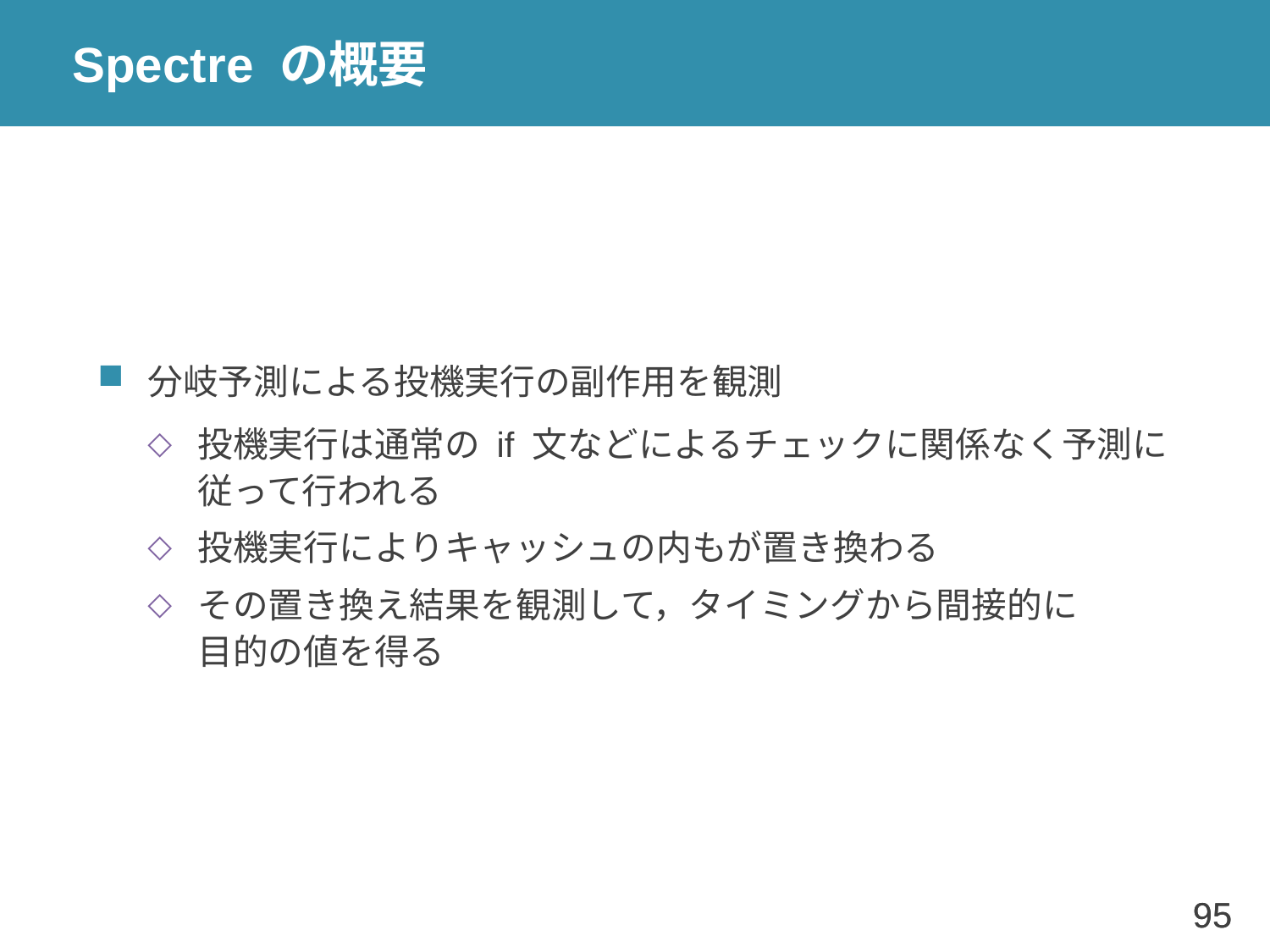

# Spectre の概要
分岐予測による投機実行の副作用を観測
投機実行は通常の if 文などによるチェックに関係なく予測に従って行われる
投機実行によりキャッシュの内もが置き換わる
その置き換え結果を観測して，タイミングから間接的に
目的の値を得る